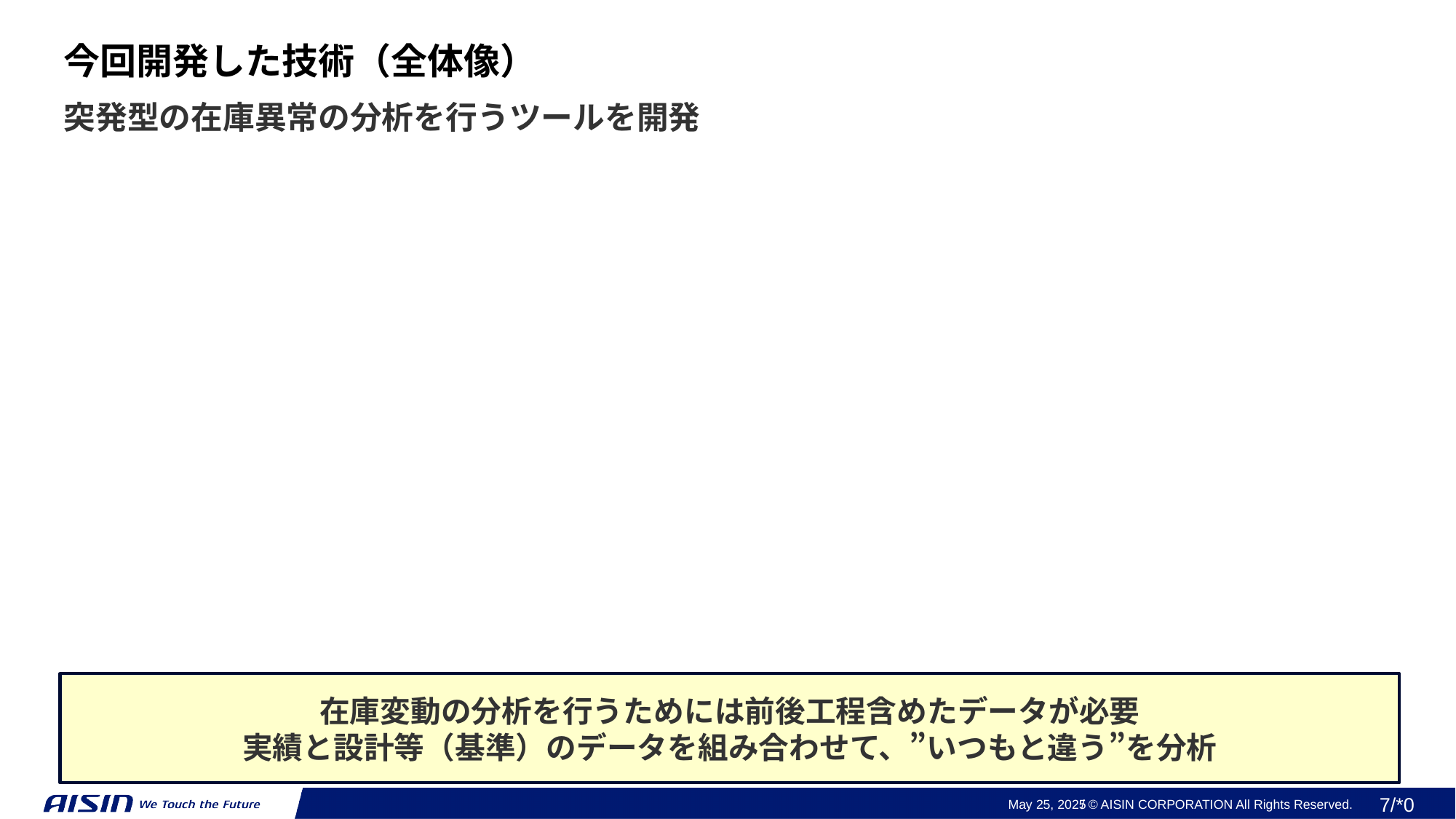

今回開発した技術（全体像）
突発型の在庫異常の分析を行うツールを開発
在庫変動の分析を行うためには前後工程含めたデータが必要
実績と設計等（基準）のデータを組み合わせて、”いつもと違う”を分析
May 25, 2025